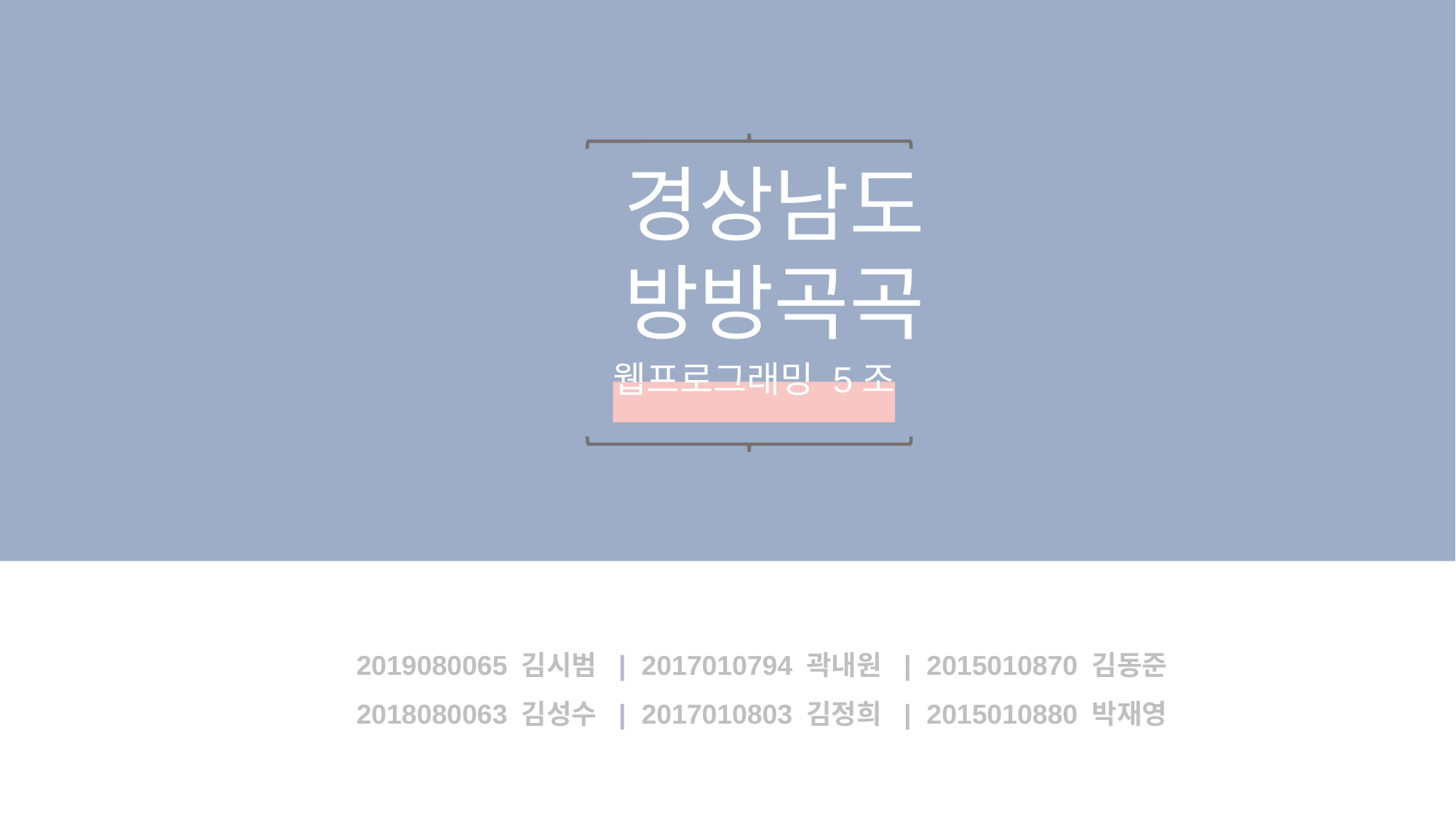

경상남도 방방곡곡

웹프로그래밍 5조

2019080065 김시범  |  2017010794 곽내원  |  2015010870 김동준
2018080063 김성수  |  2017010803 김정희  |  2015010880 박재영